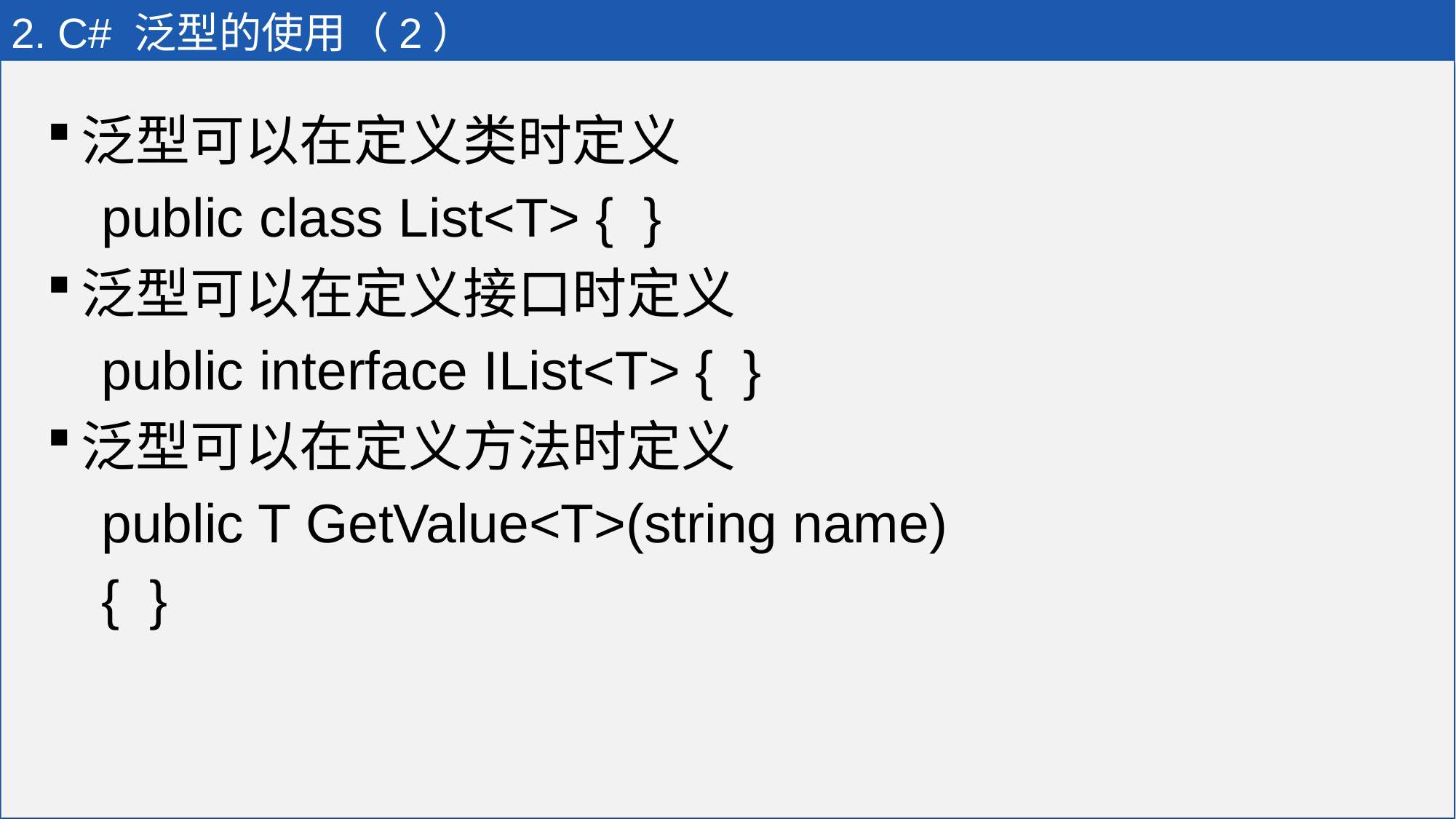

# 2. C# 泛型的使用（2）
泛型可以在定义类时定义
public class List<T> {  }
泛型可以在定义接口时定义
public interface IList<T> {  }
泛型可以在定义方法时定义
public T GetValue<T>(string name)
{  }